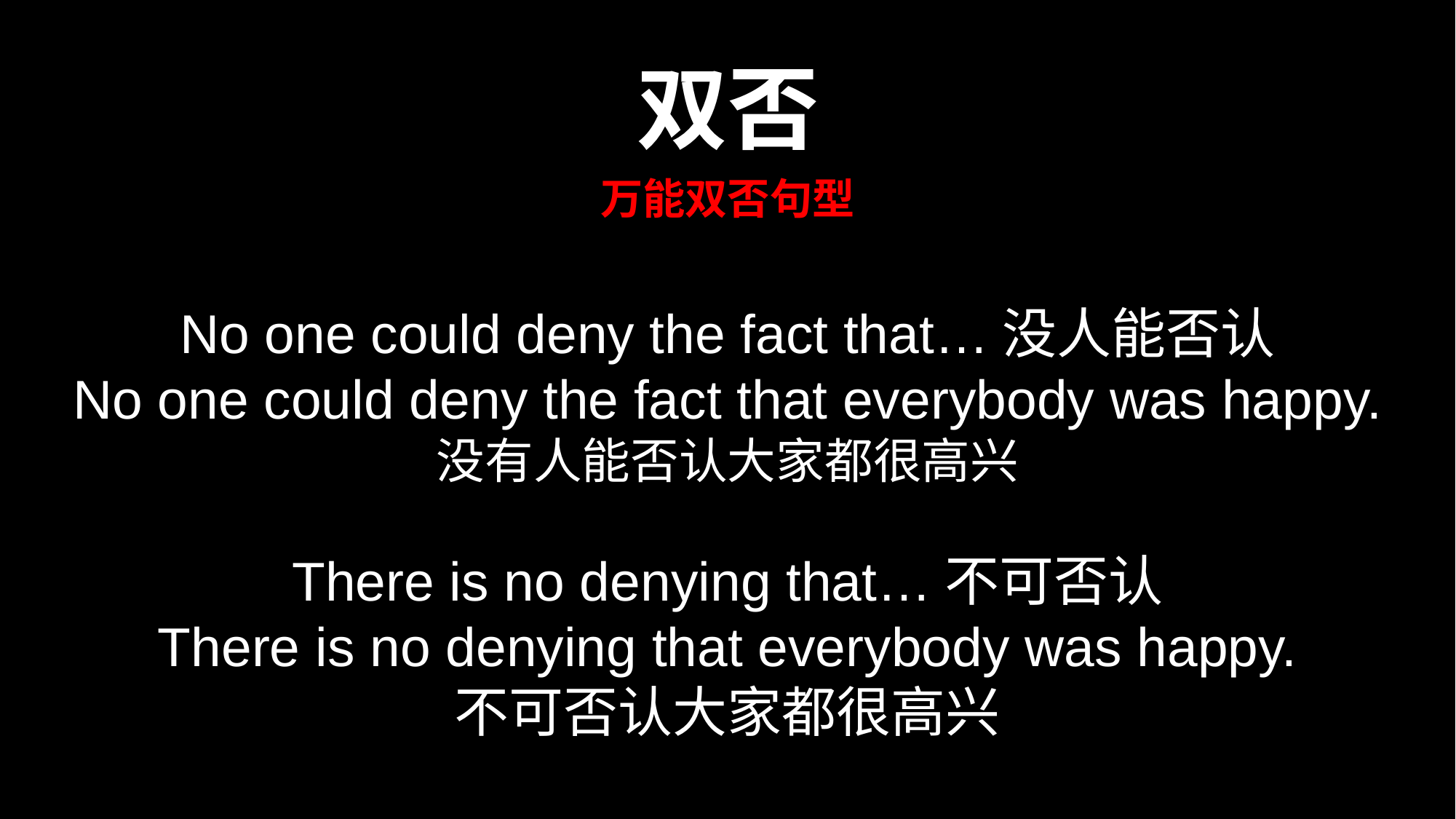

双否
万能双否句型
No one could deny the fact that…没人能否认
No one could deny the fact that everybody was happy.
没有人能否认大家都很高兴

There is no denying that…不可否认
There is no denying that everybody was happy.
不可否认大家都很高兴